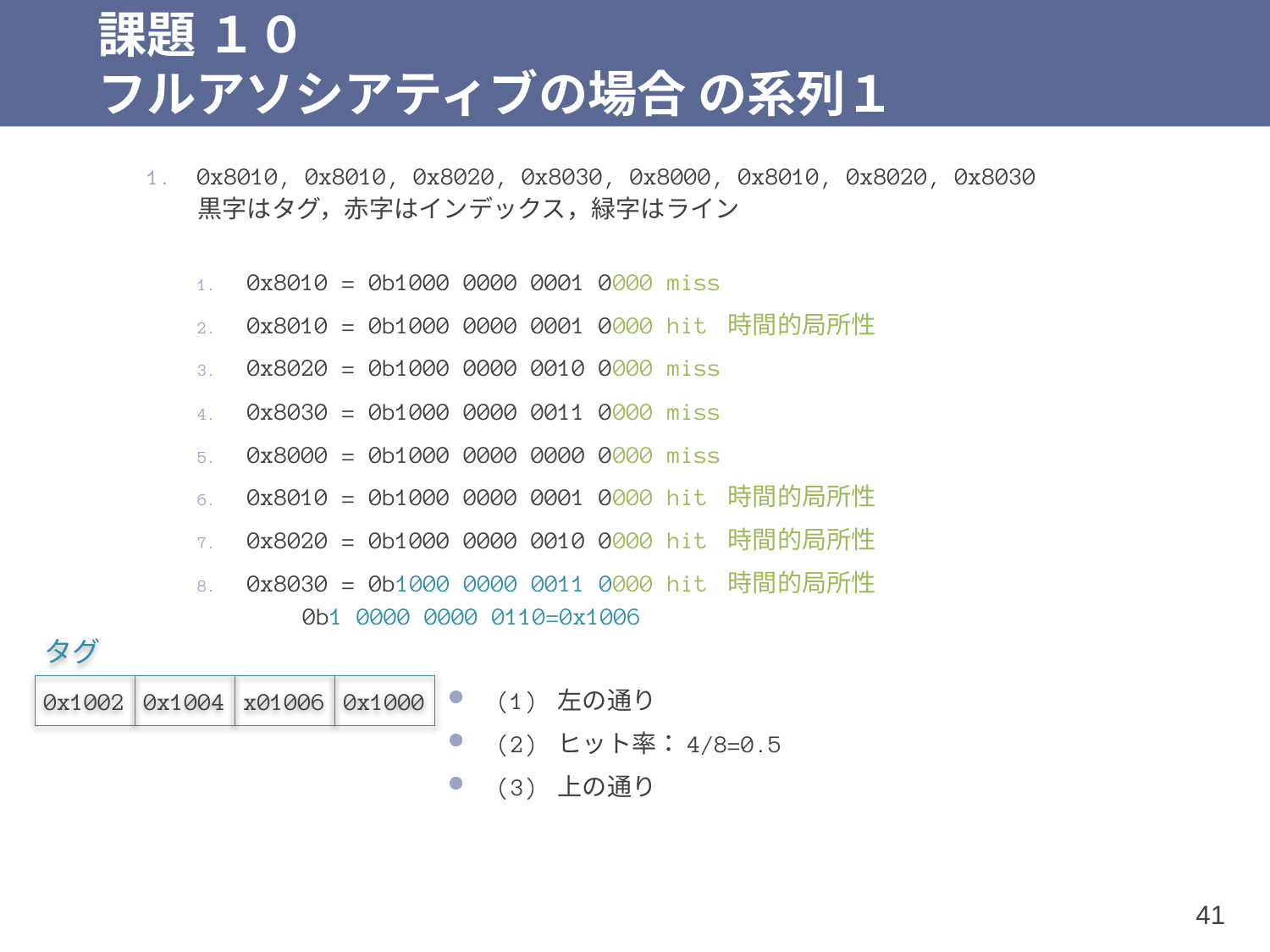

# 課題 １０ フルアソシアティブの場合 の系列１
0x8010, 0x8010, 0x8020, 0x8030, 0x8000, 0x8010, 0x8020, 0x8030
黒字はタグ，赤字はインデックス，緑字はライン
0x8010 = 0b1000 0000 0001 0000 miss
0x8010 = 0b1000 0000 0001 0000 hit 時間的局所性
0x8020 = 0b1000 0000 0010 0000 miss
0x8030 = 0b1000 0000 0011 0000 miss
0x8000 = 0b1000 0000 0000 0000 miss
0x8010 = 0b1000 0000 0001 0000 hit 時間的局所性
0x8020 = 0b1000 0000 0010 0000 hit 時間的局所性
0x8030 = 0b1000 0000 0011 0000 hit 時間的局所性
         0b1 0000 0000 0110=0x1006

タグ
0x1002
0x1004
x01006
0x1000
(1) 左の通り
(2) ヒット率：4/8=0.5
(3) 上の通り